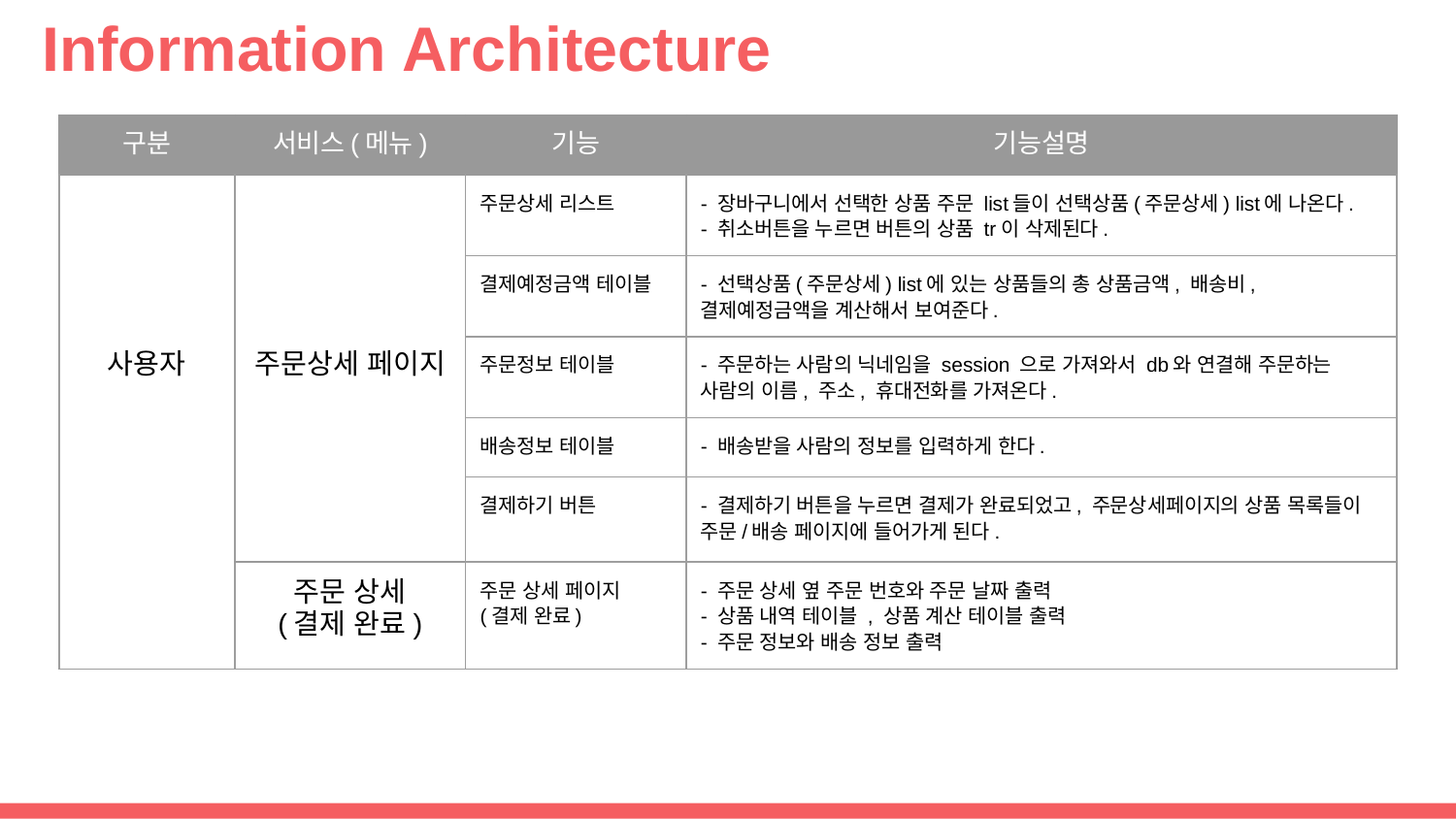

# Information Architecture
| 구분 | 서비스(메뉴) | 기능 | 기능설명 |
| --- | --- | --- | --- |
| 사용자 | 주문상세 페이지 | 주문상세 리스트 | - 장바구니에서 선택한 상품 주문 list들이 선택상품(주문상세) list에 나온다. - 취소버튼을 누르면 버튼의 상품 tr이 삭제된다. |
|  |  | 결제예정금액 테이블 | - 선택상품(주문상세) list에 있는 상품들의 총 상품금액, 배송비, 결제예정금액을 계산해서 보여준다. |
|  |  | 주문정보 테이블 | - 주문하는 사람의 닉네임을 session 으로 가져와서 db와 연결해 주문하는 사람의 이름, 주소, 휴대전화를 가져온다. |
|  |  | 배송정보 테이블 | - 배송받을 사람의 정보를 입력하게 한다. |
|  |  | 결제하기 버튼 | - 결제하기 버튼을 누르면 결제가 완료되었고, 주문상세페이지의 상품 목록들이 주문/배송 페이지에 들어가게 된다. |
|  | 주문 상세 (결제 완료) | 주문 상세 페이지 (결제 완료) | - 주문 상세 옆 주문 번호와 주문 날짜 출력 - 상품 내역 테이블 , 상품 계산 테이블 출력 - 주문 정보와 배송 정보 출력 |